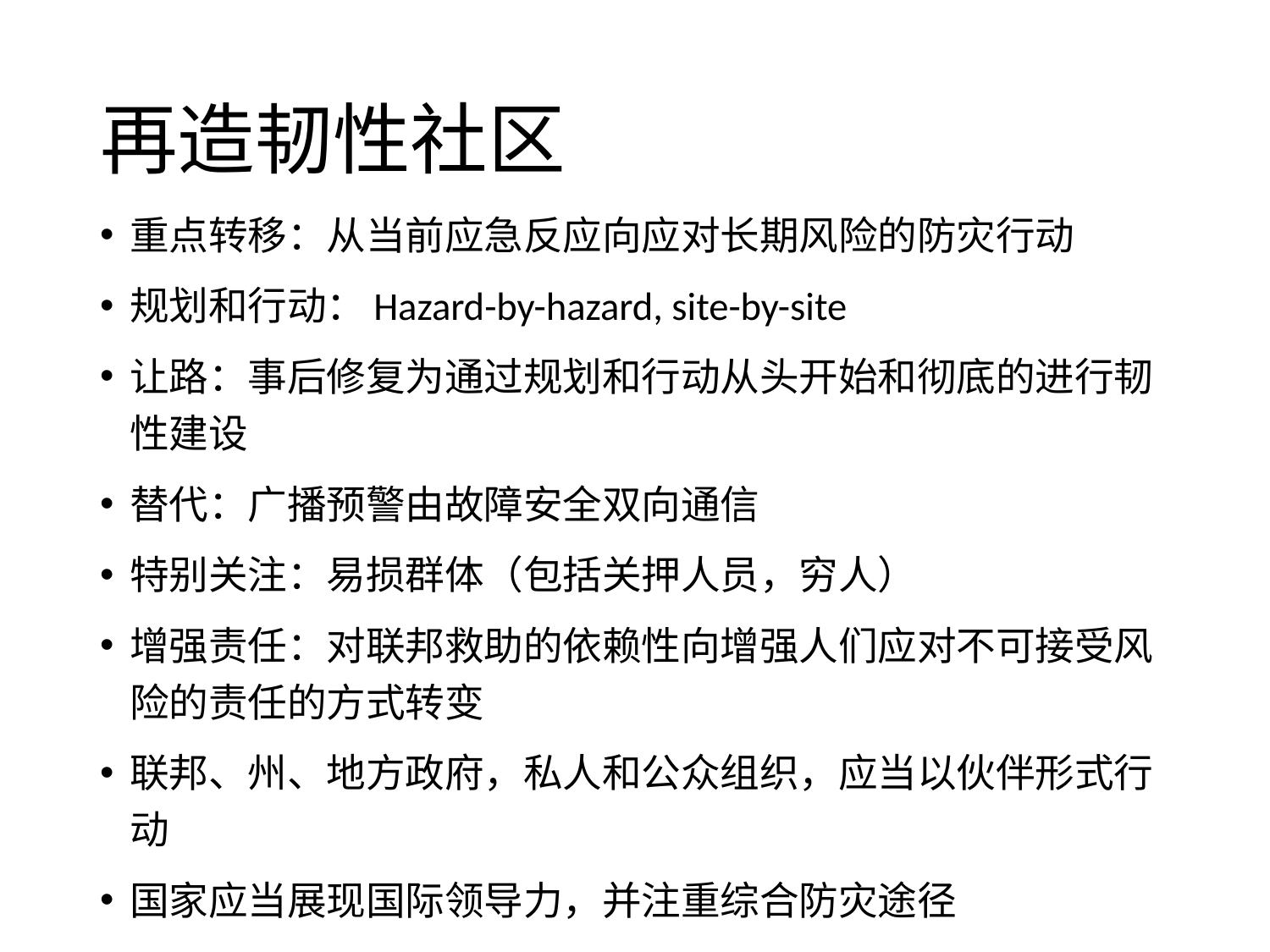

# 再造韧性社区
重点转移：从当前应急反应向应对长期风险的防灾行动
规划和行动：Hazard-by-hazard, site-by-site
让路：事后修复为通过规划和行动从头开始和彻底的进行韧性建设
替代：广播预警由故障安全双向通信
特别关注：易损群体（包括关押人员，穷人）
增强责任：对联邦救助的依赖性向增强人们应对不可接受风险的责任的方式转变
联邦、州、地方政府，私人和公众组织，应当以伙伴形式行动
国家应当展现国际领导力，并注重综合防灾途径